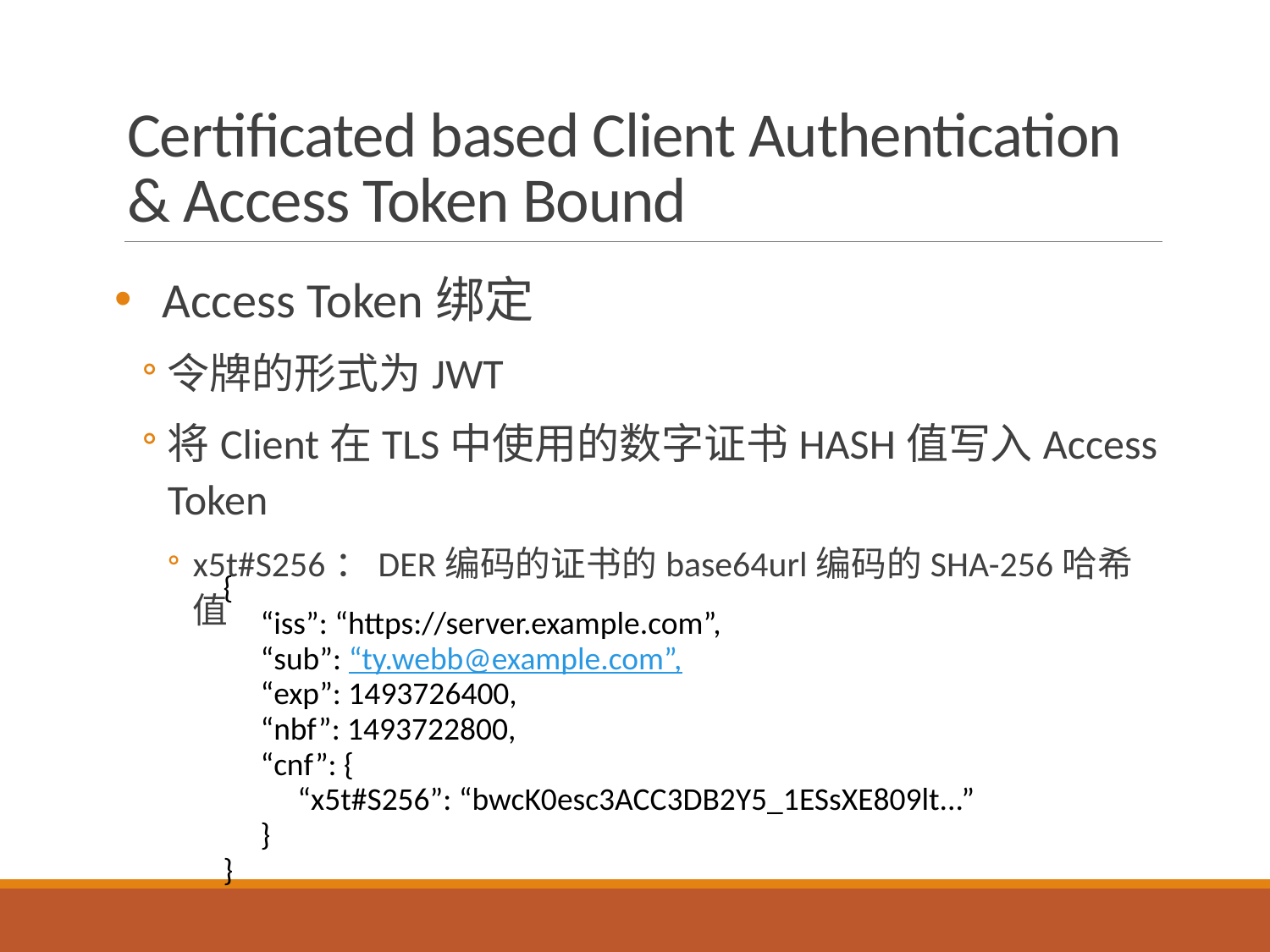

# Certificated based Client Authentication & Access Token Bound
Access Token绑定
令牌的形式为JWT
将Client在TLS中使用的数字证书HASH值写入Access Token
x5t#S256：DER编码的证书的base64url编码的SHA-256哈希值
{
“iss”: “https://server.example.com”,
“sub”: “ty.webb@example.com”,
“exp”: 1493726400,
“nbf”: 1493722800,
“cnf”: {
“x5t#S256”: “bwcK0esc3ACC3DB2Y5_1ESsXE809lt...”
}
}